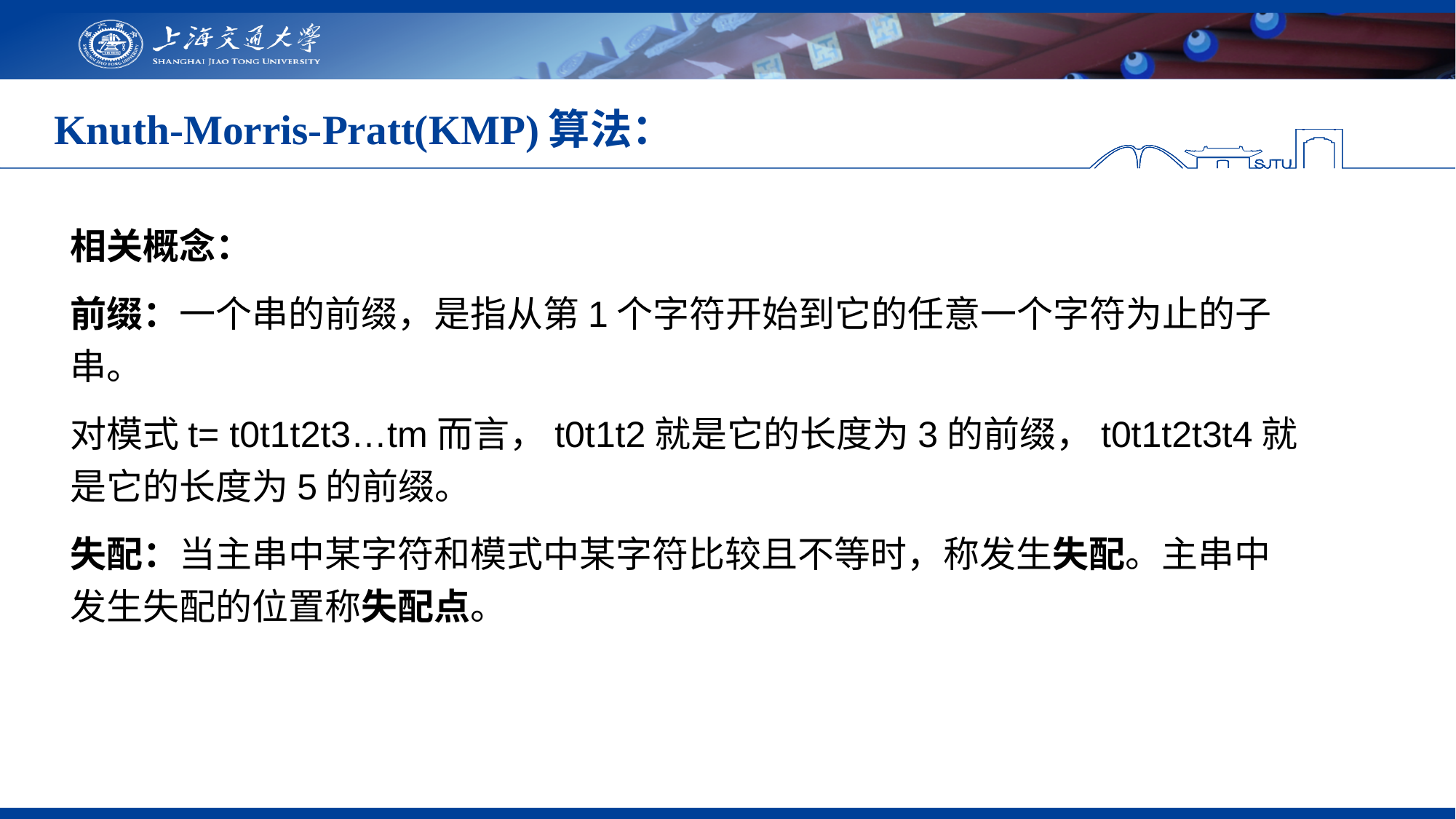

# Knuth-Morris-Pratt(KMP)算法：
相关概念：
前缀：一个串的前缀，是指从第1个字符开始到它的任意一个字符为止的子串。
对模式t= t0t1t2t3…tm而言，t0t1t2就是它的长度为3的前缀，t0t1t2t3t4就是它的长度为5的前缀。
失配：当主串中某字符和模式中某字符比较且不等时，称发生失配。主串中发生失配的位置称失配点。